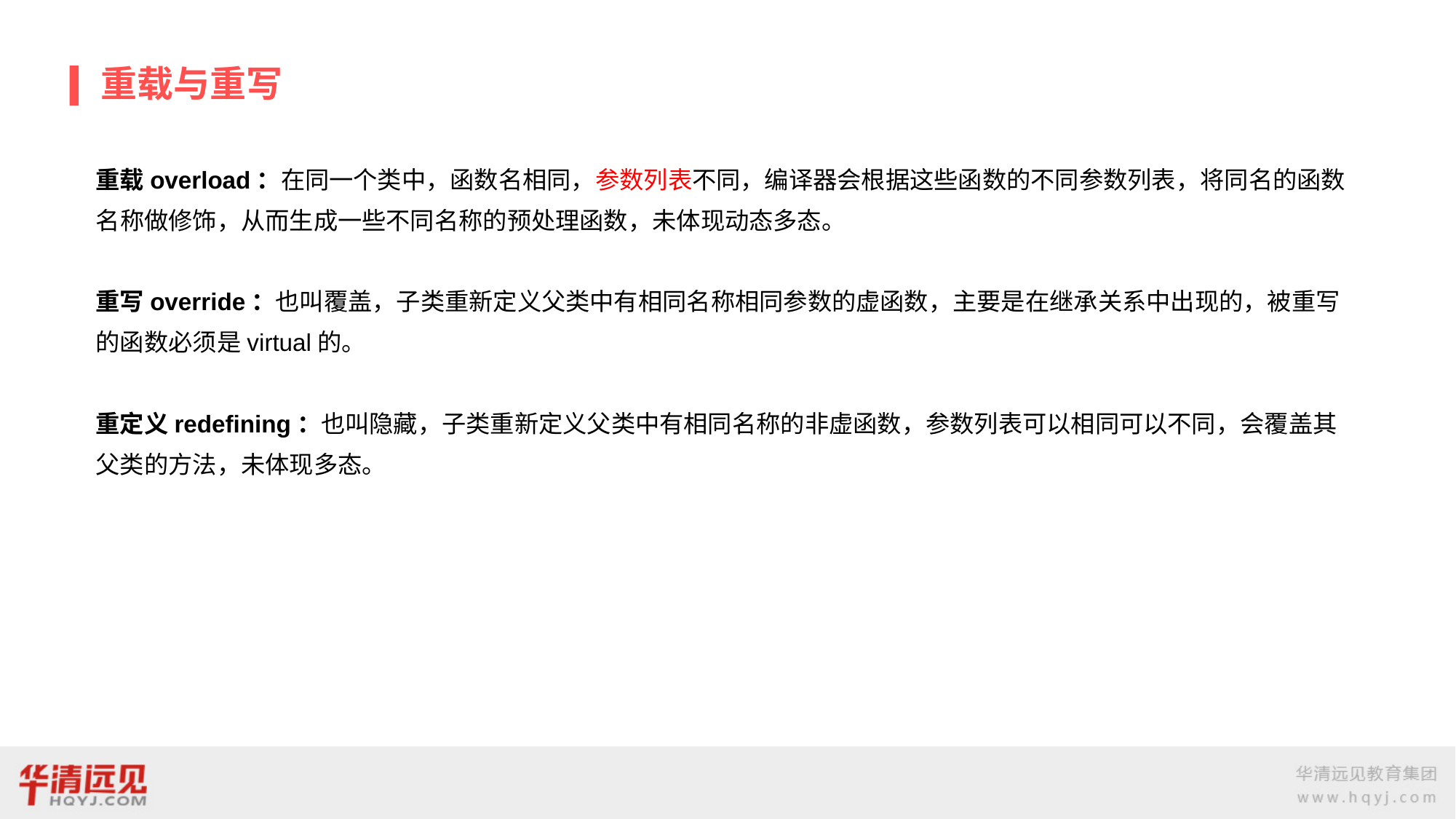

# 重载与重写
重载overload：在同一个类中，函数名相同，参数列表不同，编译器会根据这些函数的不同参数列表，将同名的函数名称做修饰，从而生成一些不同名称的预处理函数，未体现动态多态。

重写override：也叫覆盖，子类重新定义父类中有相同名称相同参数的虚函数，主要是在继承关系中出现的，被重写的函数必须是virtual的。

重定义redefining：也叫隐藏，子类重新定义父类中有相同名称的非虚函数，参数列表可以相同可以不同，会覆盖其父类的方法，未体现多态。